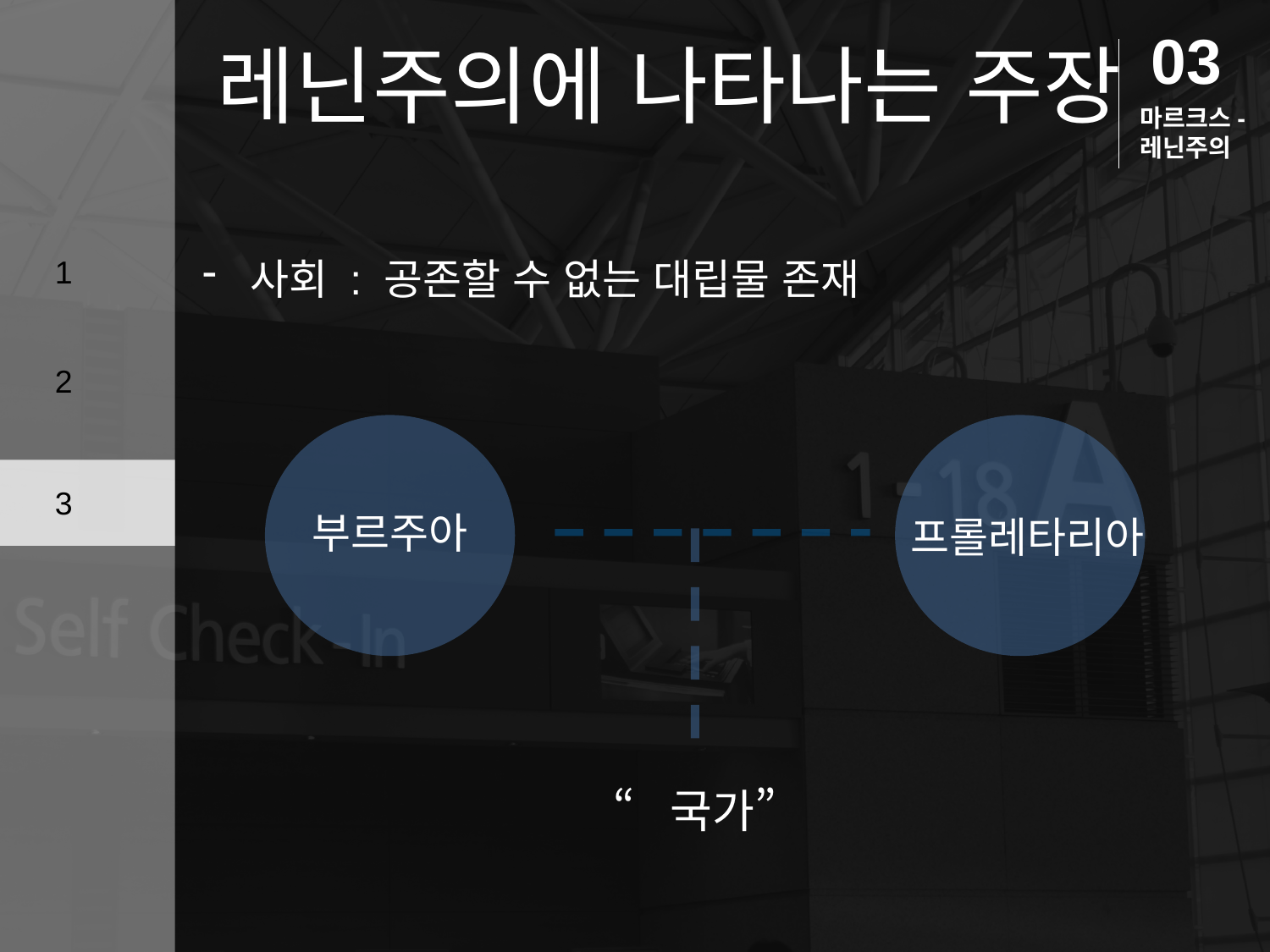

03
레닌주의에 나타나는 주장
마르크스-레닌주의
1
사회 : 공존할 수 없는 대립물 존재

2

3
부르주아
프롤레타리아
“국가”